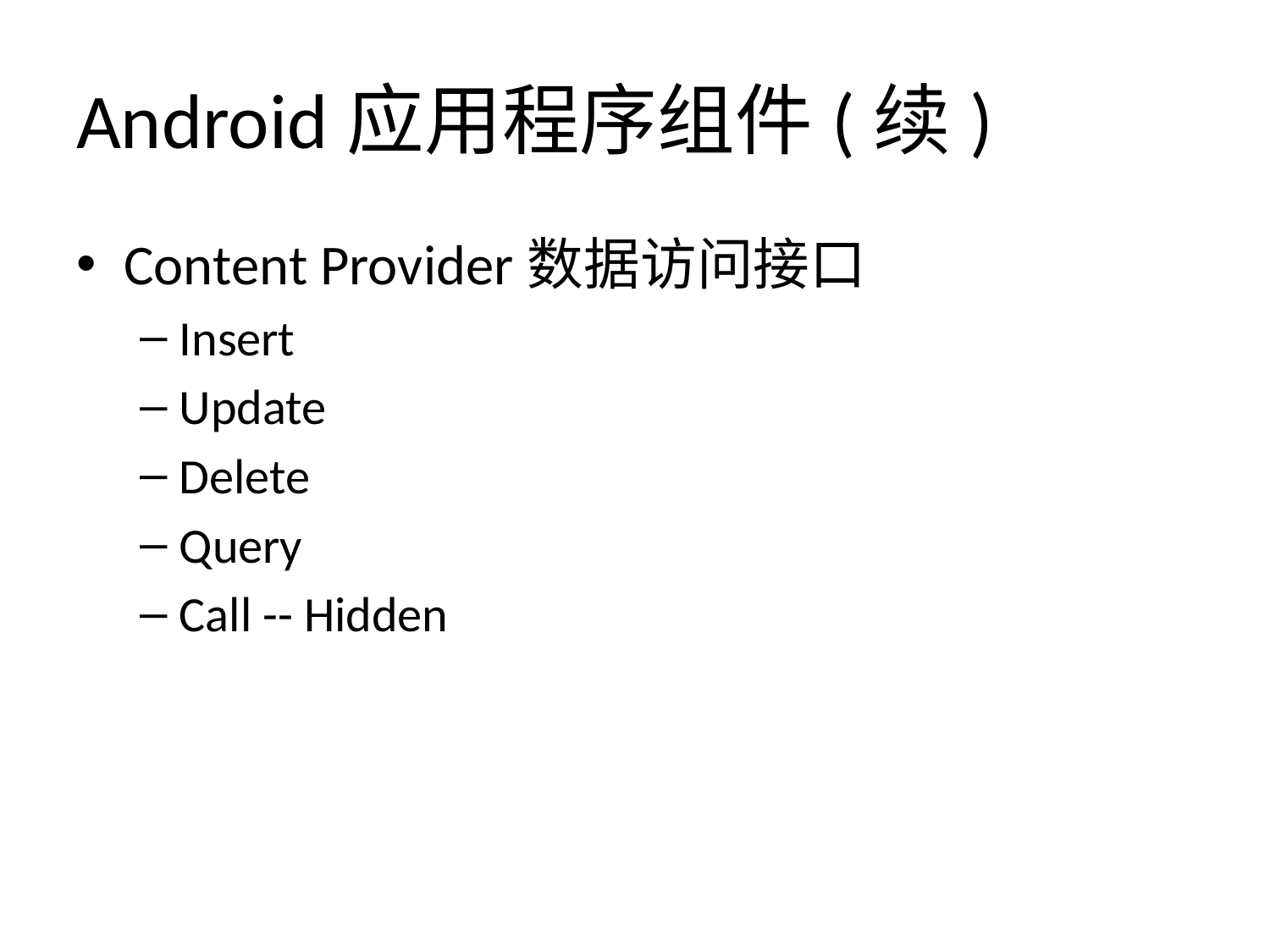

# Android应用程序组件(续)
Content Provider数据访问接口
Insert
Update
Delete
Query
Call -- Hidden